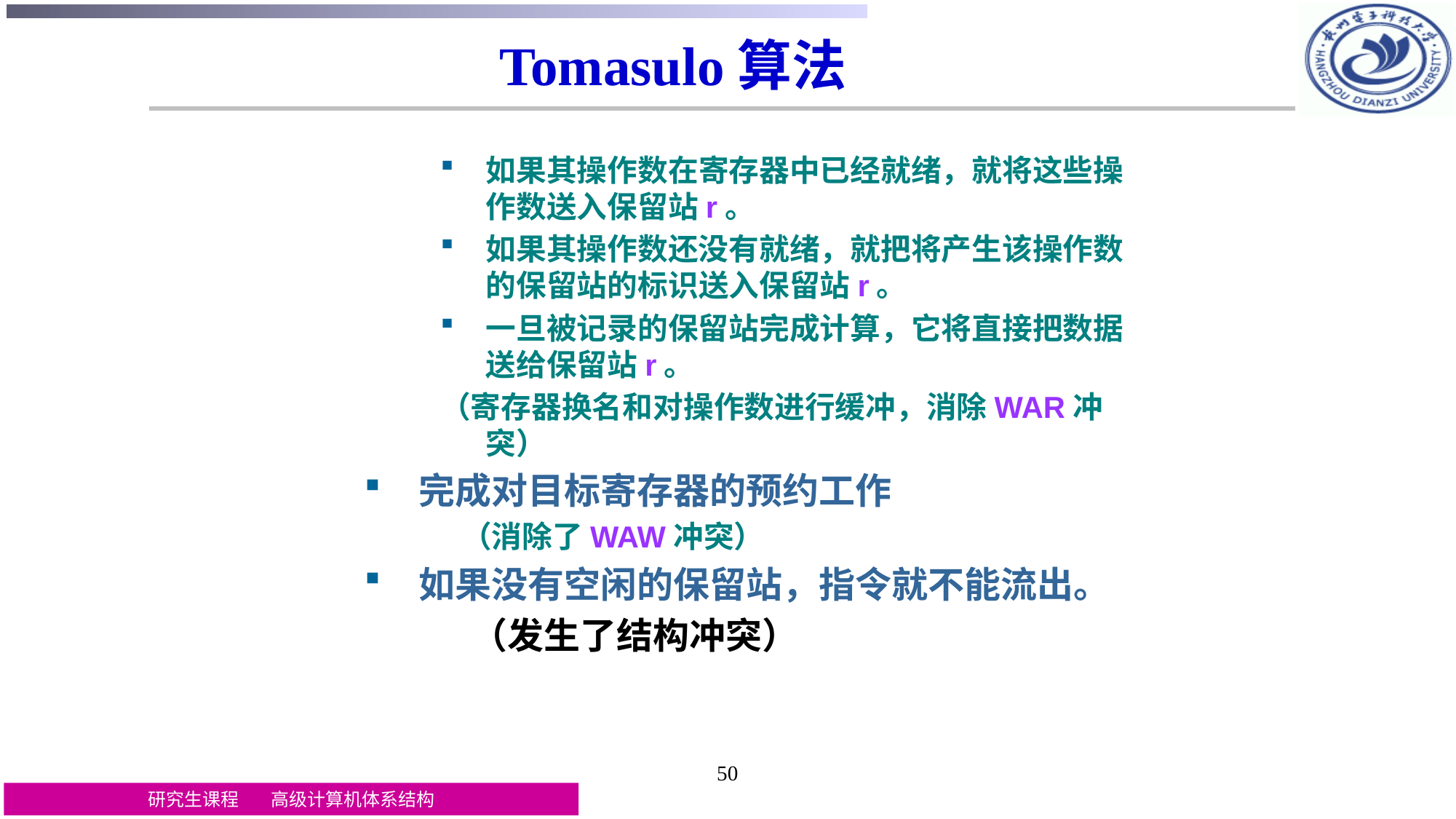

# Tomasulo算法
如果其操作数在寄存器中已经就绪，就将这些操作数送入保留站r。
如果其操作数还没有就绪，就把将产生该操作数的保留站的标识送入保留站r。
一旦被记录的保留站完成计算，它将直接把数据送给保留站r。
（寄存器换名和对操作数进行缓冲，消除WAR冲突）
完成对目标寄存器的预约工作
  （消除了WAW冲突）
如果没有空闲的保留站，指令就不能流出。
            （发生了结构冲突）
50